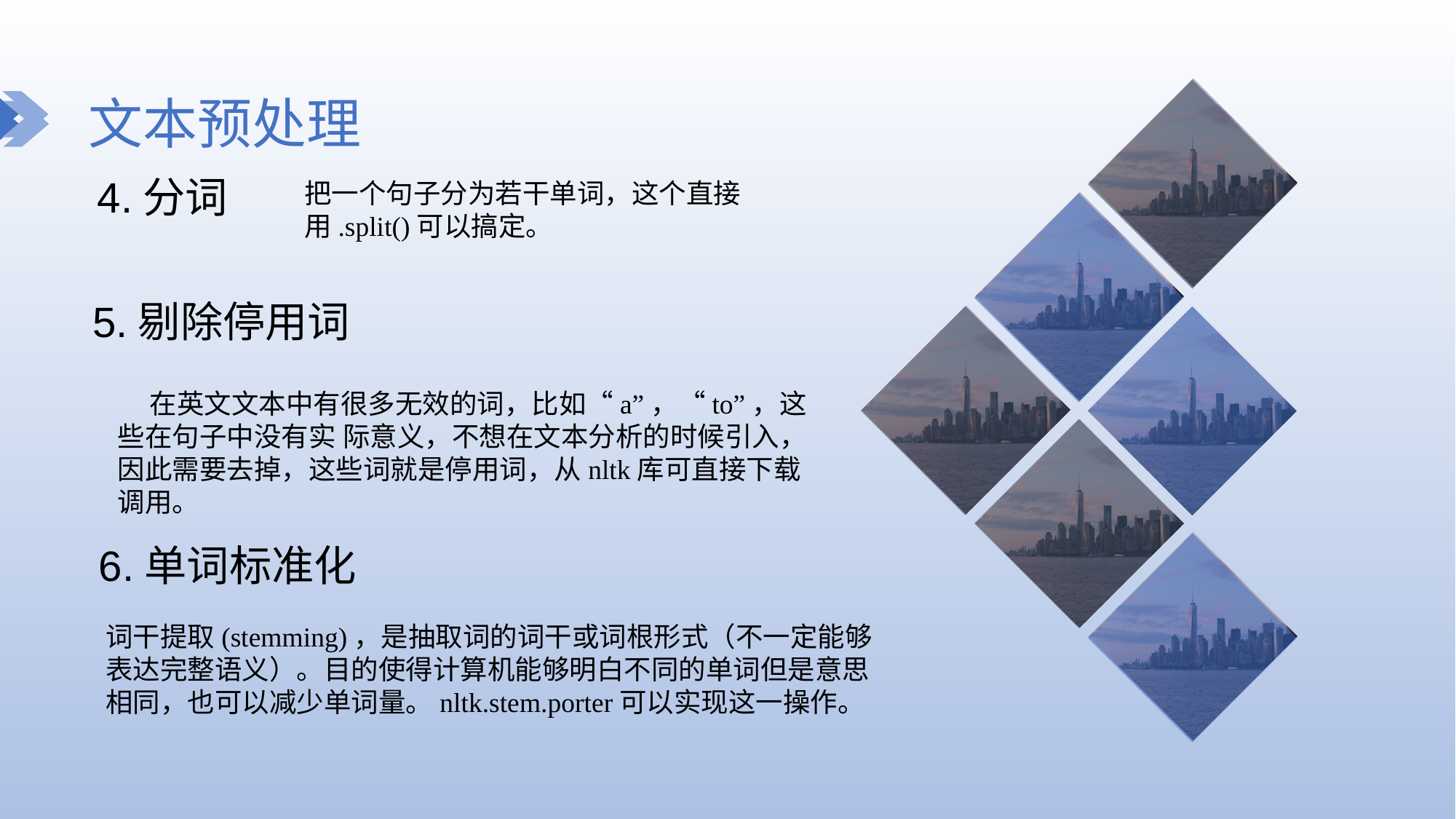

文本预处理

4.分词

把一个句子分为若干单词，这个直接用.split()可以搞定。

5.剔除停用词

在英文文本中有很多无效的词，比如“a”，“to”，这些在句子中没有实 际意义，不想在文本分析的时候引入，因此需要去掉，这些词就是停用词，从nltk库可直接下载调用。

6.单词标准化
词干提取(stemming)，是抽取词的词干或词根形式（不一定能够表达完整语义）。目的使得计算机能够明白不同的单词但是意思相同，也可以减少单词量。nltk.stem.porter可以实现这一操作。